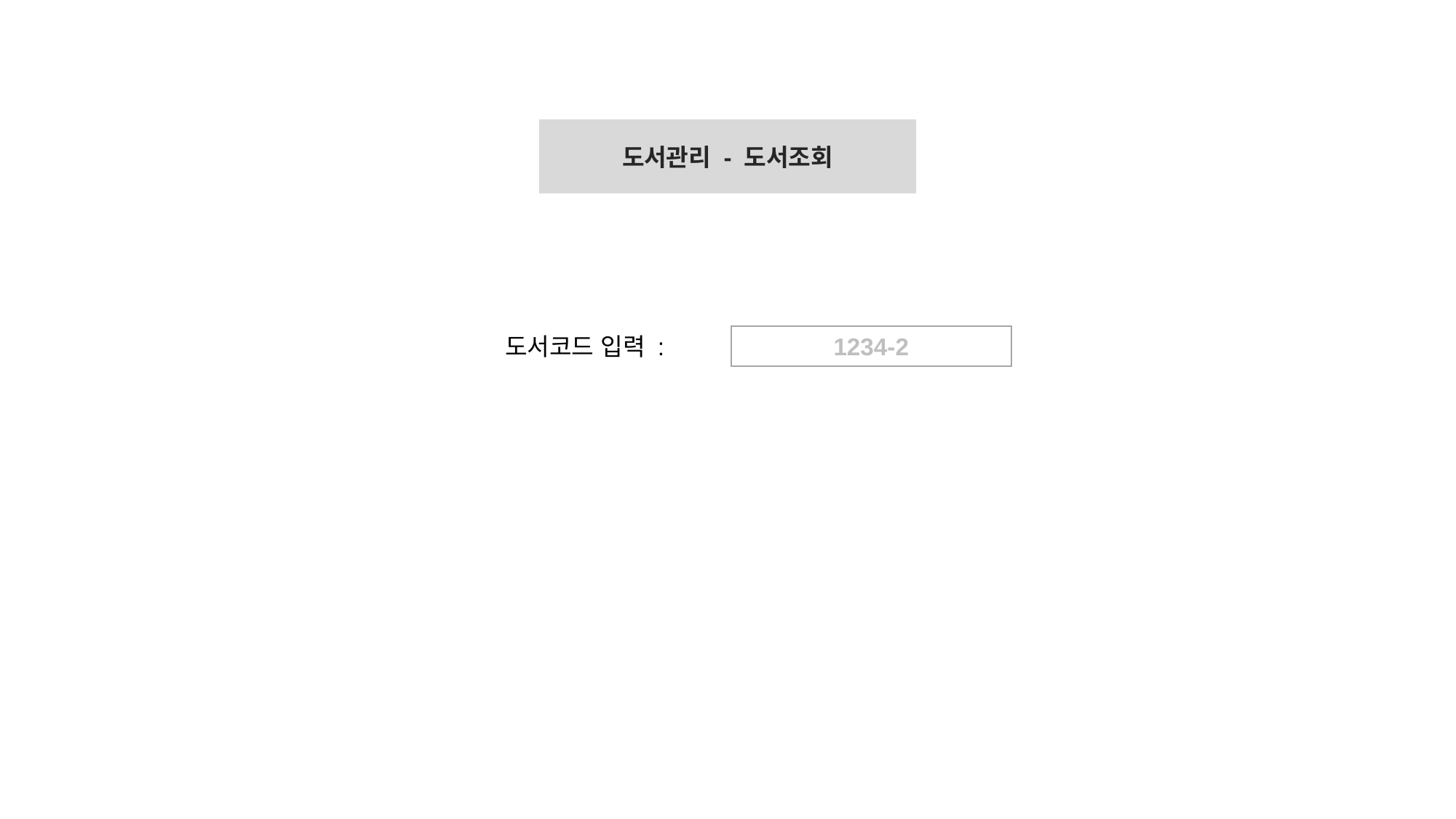

도서관리 - 도서조회
도서코드 입력 :
1234-2